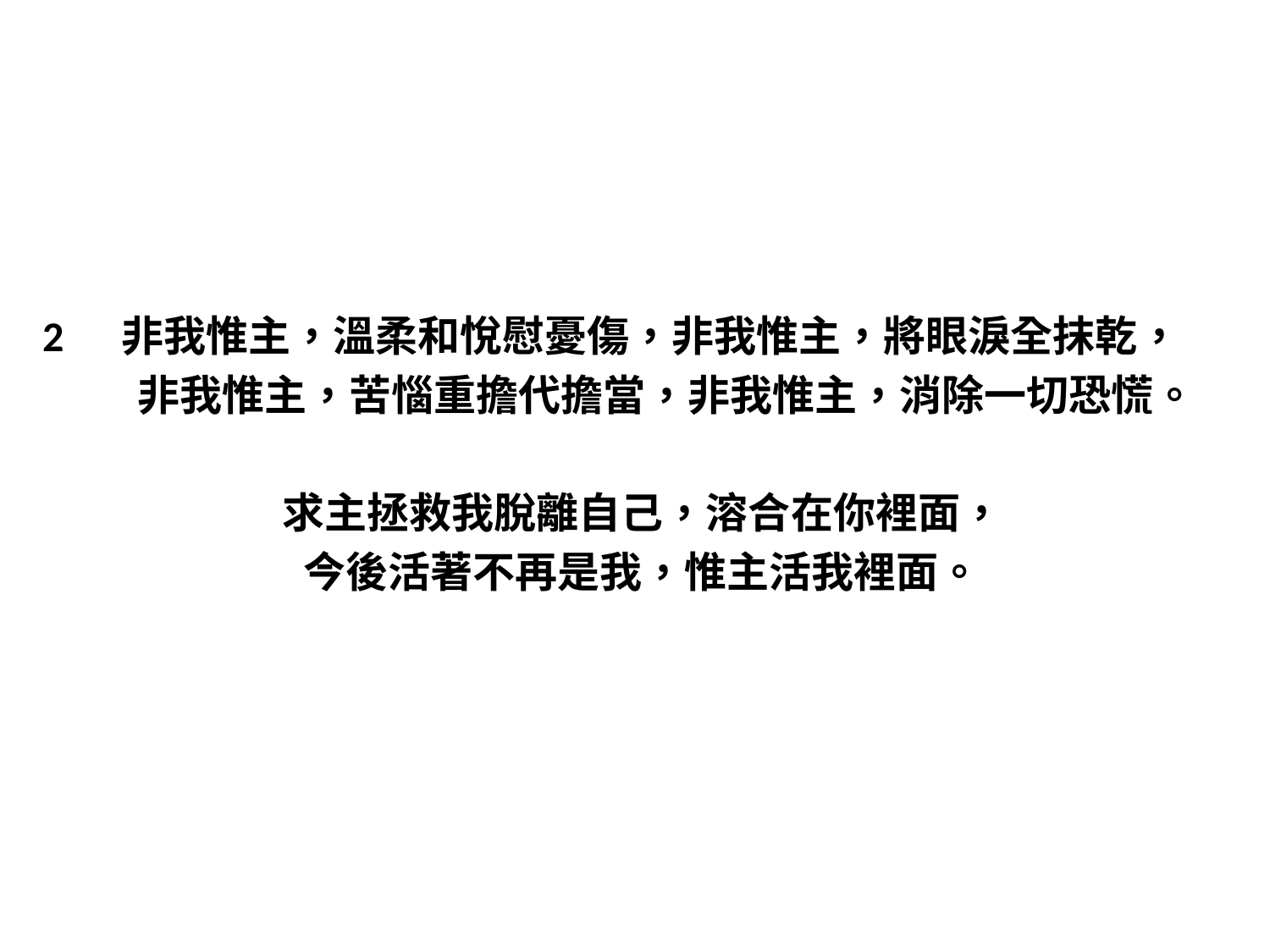

#
2     非我惟主，溫柔和悅慰憂傷，非我惟主，將眼淚全抹乾，
    非我惟主，苦惱重擔代擔當，非我惟主，消除一切恐慌。

求主拯救我脫離自己，溶合在你裡面，
今後活著不再是我，惟主活我裡面。